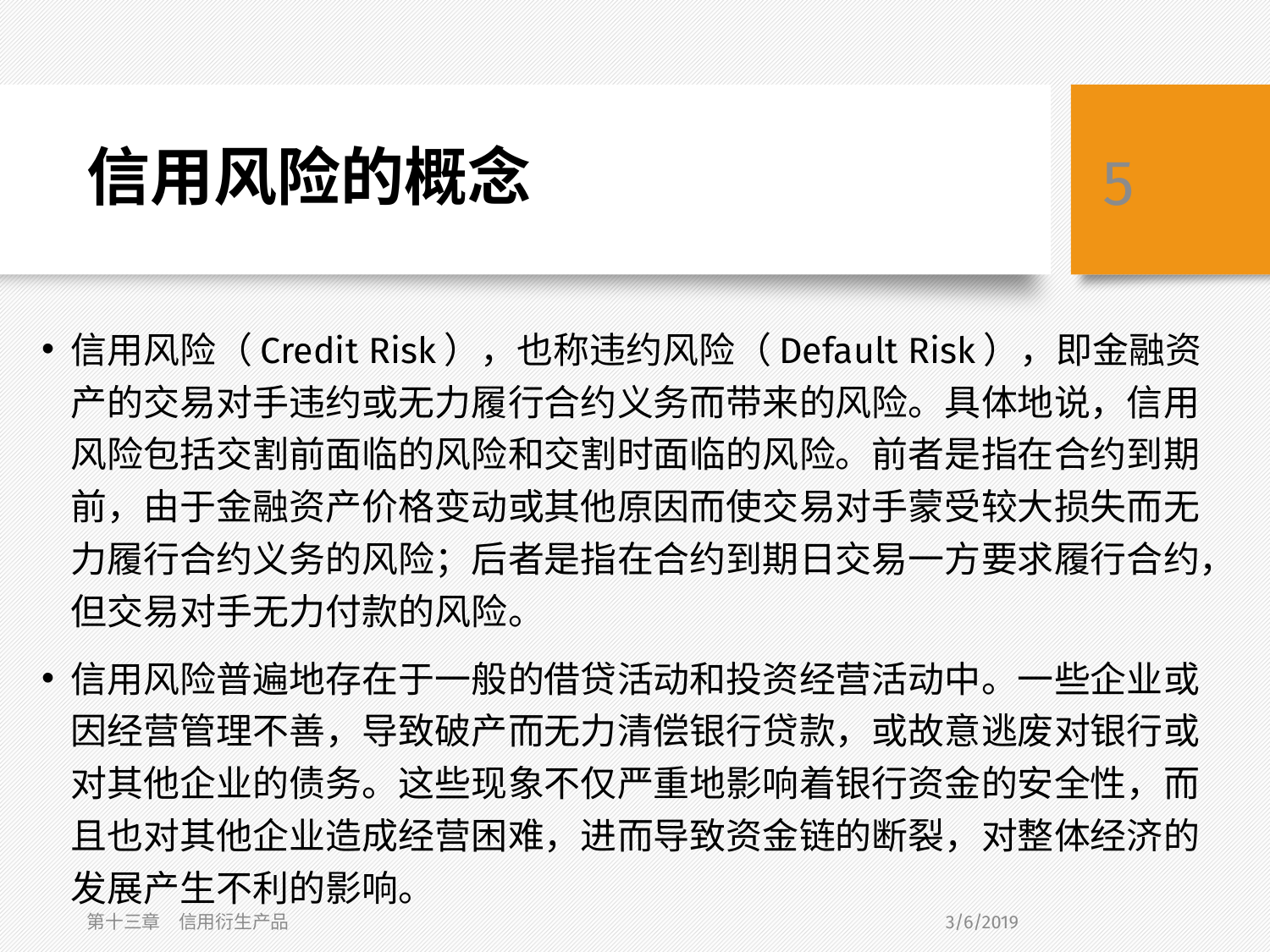

# 信用风险的概念
5
信用风险（Credit Risk），也称违约风险（Default Risk），即金融资产的交易对手违约或无力履行合约义务而带来的风险。具体地说，信用风险包括交割前面临的风险和交割时面临的风险。前者是指在合约到期前，由于金融资产价格变动或其他原因而使交易对手蒙受较大损失而无力履行合约义务的风险；后者是指在合约到期日交易一方要求履行合约，但交易对手无力付款的风险。
信用风险普遍地存在于一般的借贷活动和投资经营活动中。一些企业或因经营管理不善，导致破产而无力清偿银行贷款，或故意逃废对银行或对其他企业的债务。这些现象不仅严重地影响着银行资金的安全性，而且也对其他企业造成经营困难，进而导致资金链的断裂，对整体经济的发展产生不利的影响。

3/6/2019
第十三章　信用衍生产品